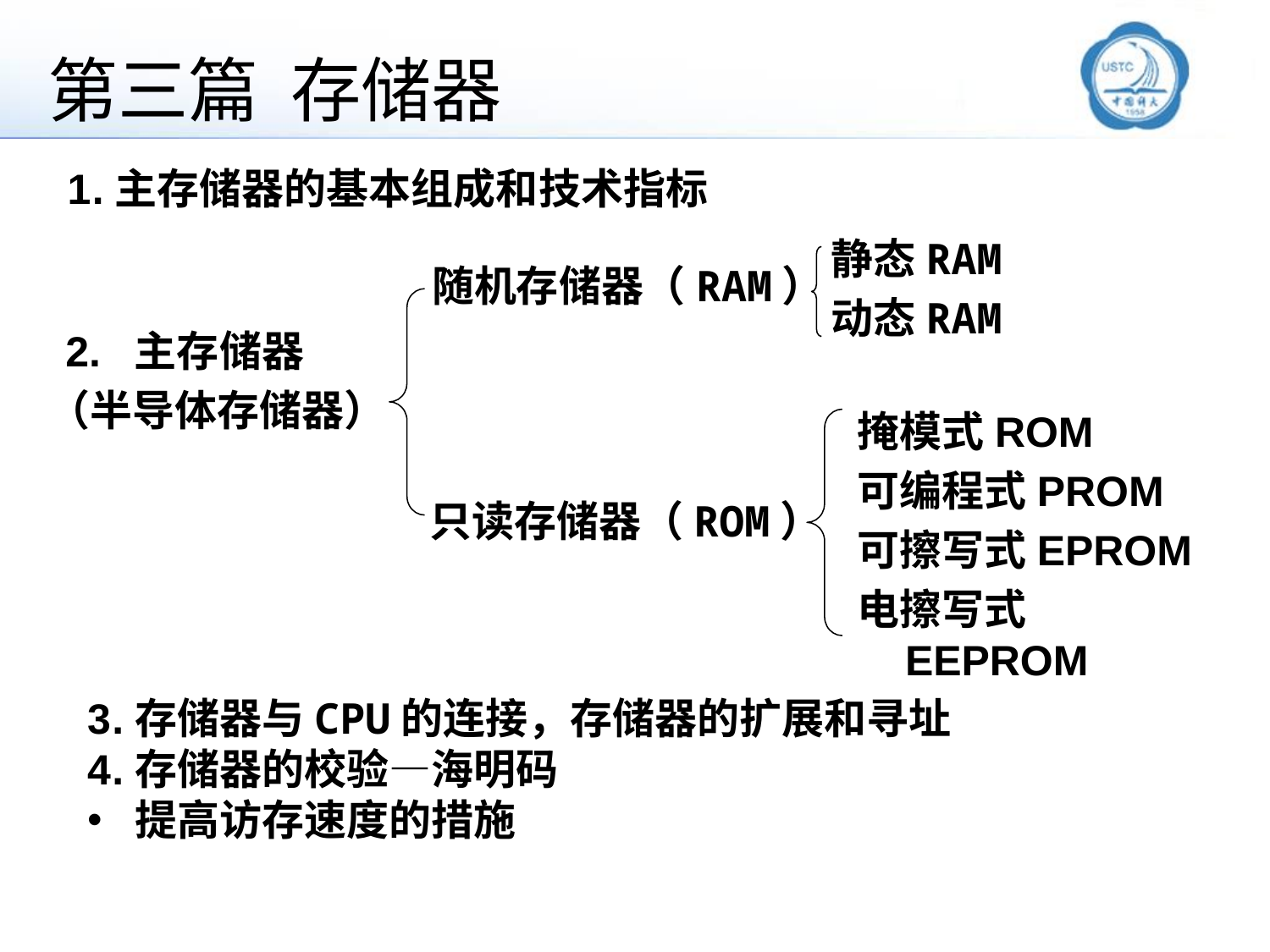

# 第三篇  存储器
主存储器的基本组成和技术指标
静态RAM
动态RAM

随机存储器（RAM）

  2.  主存储器
（半导体存储器）
掩模式ROM
可编程式PROM
可擦写式EPROM
电擦写式EEPROM

只读存储器（ROM）
存储器与CPU的连接，存储器的扩展和寻址
存储器的校验—海明码
提高访存速度的措施